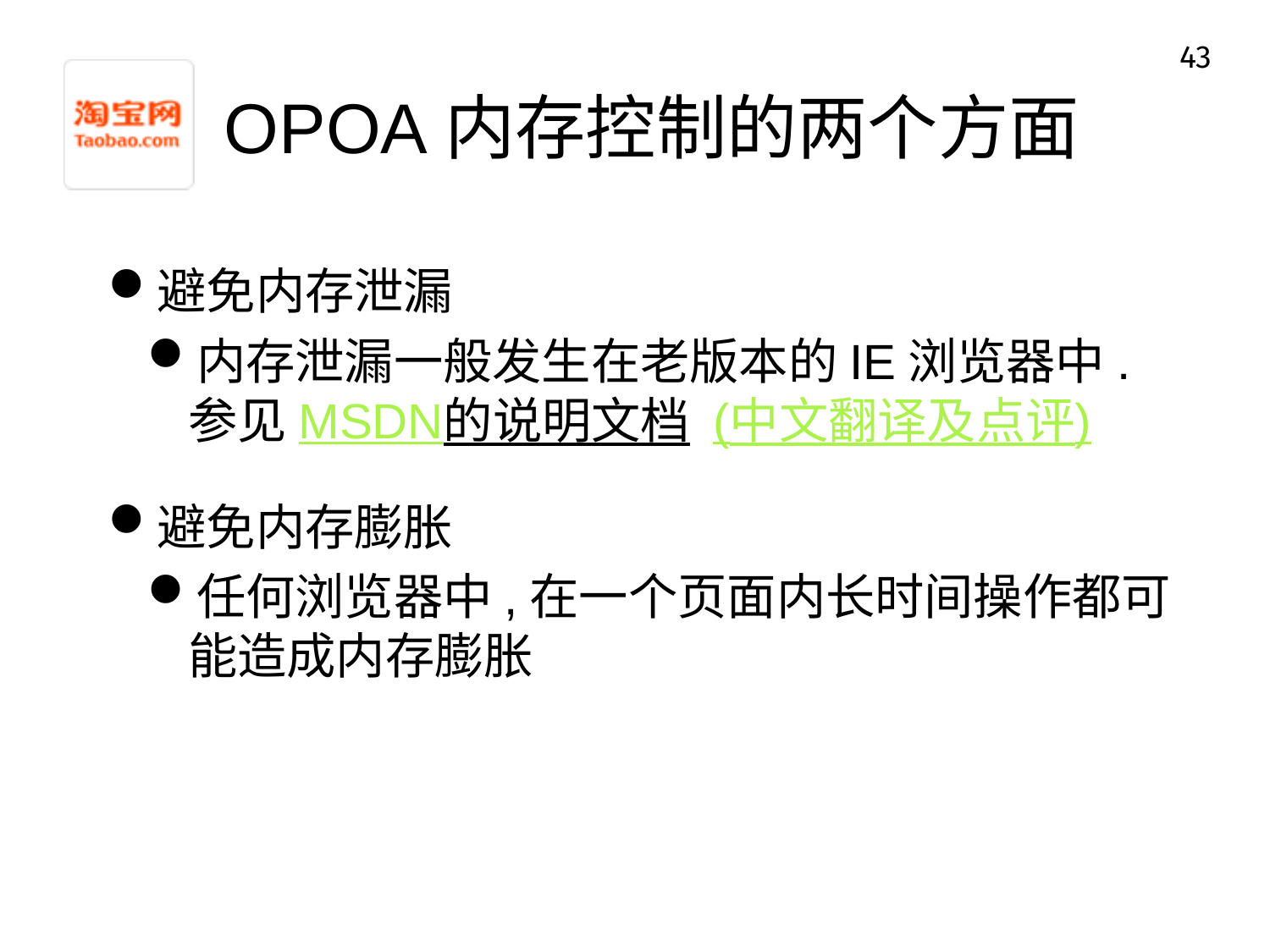

43
# OPOA内存控制的两个方面
避免内存泄漏
内存泄漏一般发生在老版本的IE浏览器中.参见MSDN的说明文档 (中文翻译及点评)
避免内存膨胀
任何浏览器中,在一个页面内长时间操作都可能造成内存膨胀